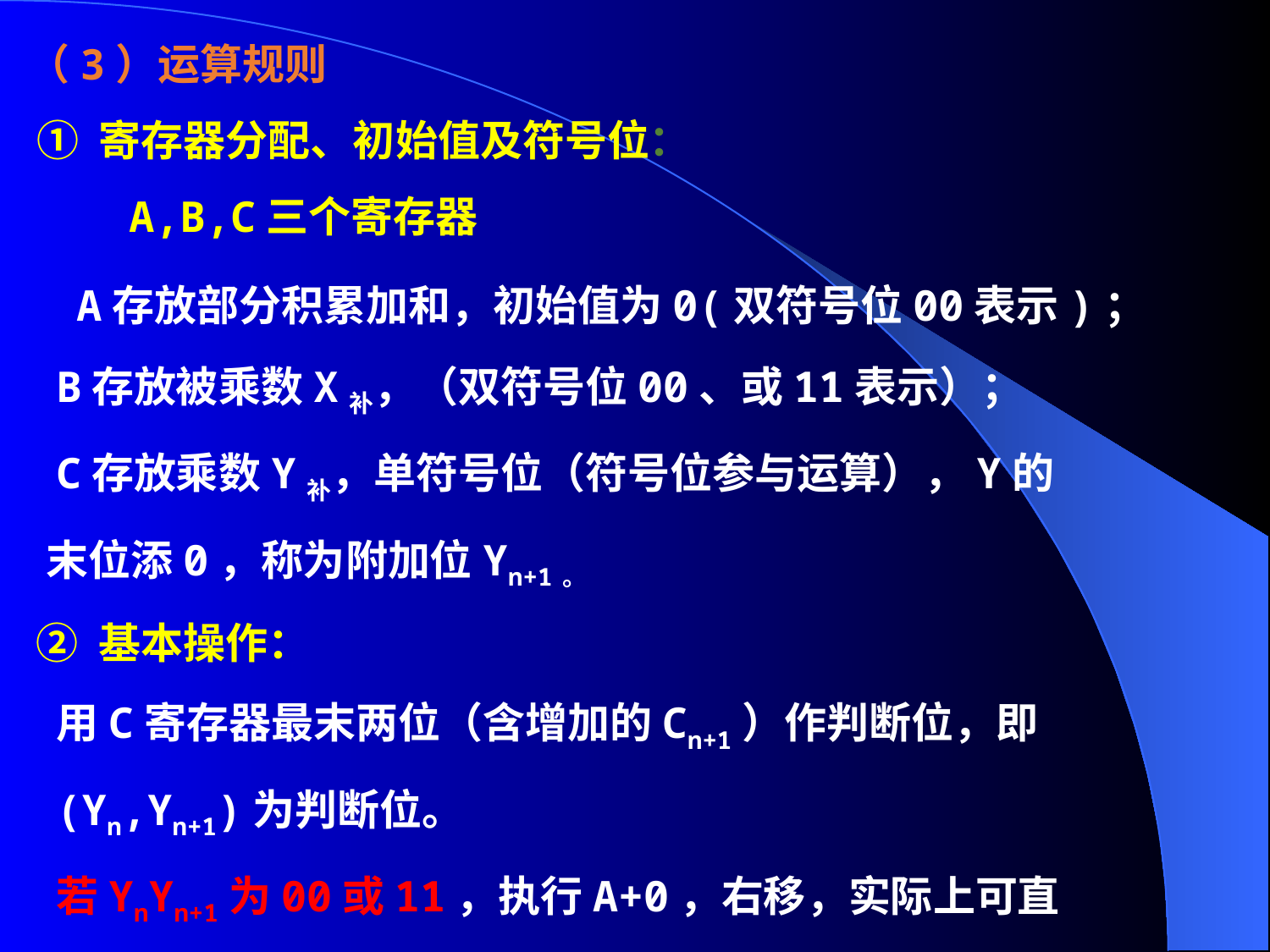

（3）运算规则
 ① 寄存器分配、初始值及符号位：
    A,B,C三个寄存器
  A存放部分积累加和，初始值为0(双符号位00表示)；
   B存放被乘数X补，（双符号位00、或11表示）；
   C存放乘数Y补，单符号位（符号位参与运算），Y的
   末位添0，称为附加位Yn+1。
  ② 基本操作：
   用C寄存器最末两位（含增加的Cn+1）作判断位，即
   (Yn,Yn+1)为判断位。
   若YnYn+1为00或11，执行A+0，右移，实际上可直
   接让A右移一位；